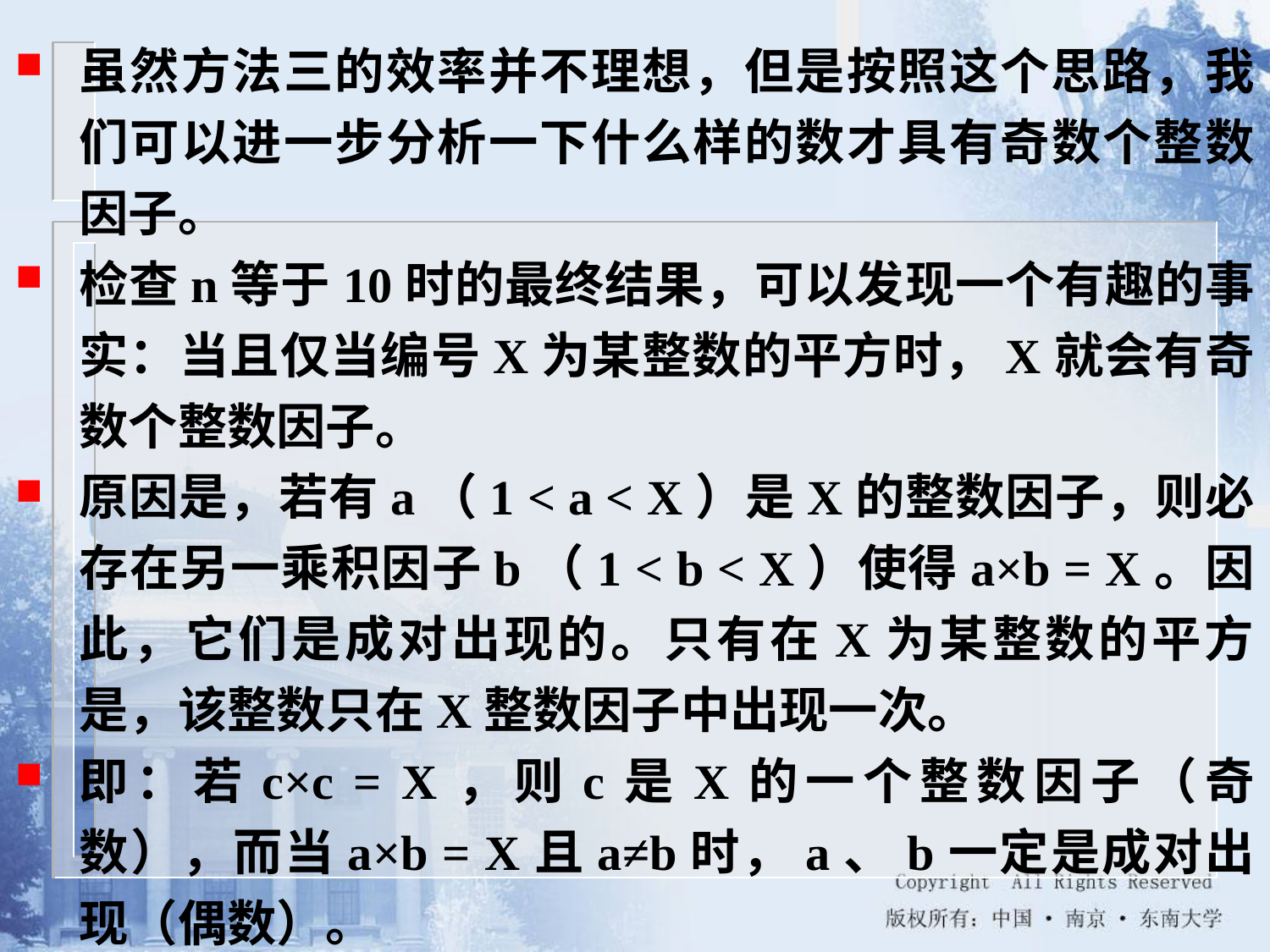

虽然方法三的效率并不理想，但是按照这个思路，我们可以进一步分析一下什么样的数才具有奇数个整数因子。
检查n等于10时的最终结果，可以发现一个有趣的事实：当且仅当编号X为某整数的平方时，X就会有奇数个整数因子。
原因是，若有a（1 < a < X）是X的整数因子，则必存在另一乘积因子b（1 < b < X）使得a×b = X。因此，它们是成对出现的。只有在X为某整数的平方是，该整数只在X整数因子中出现一次。
即：若c×c = X，则c是X的一个整数因子（奇数），而当a×b = X且a≠b时，a、b一定是成对出现（偶数）。